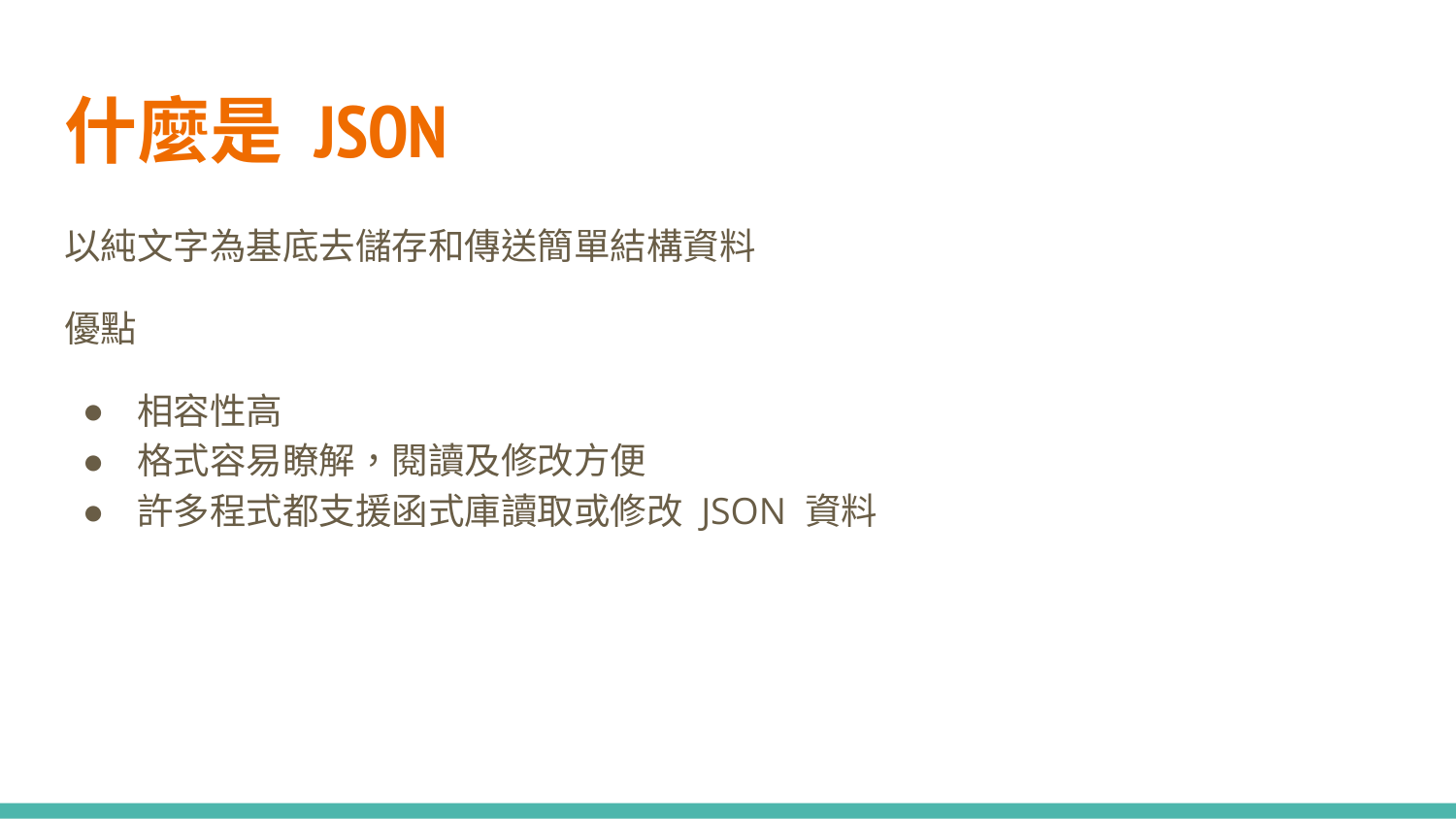

# 什麼是 JSON
以純文字為基底去儲存和傳送簡單結構資料
優點
相容性高
格式容易瞭解，閱讀及修改方便
許多程式都支援函式庫讀取或修改 JSON 資料